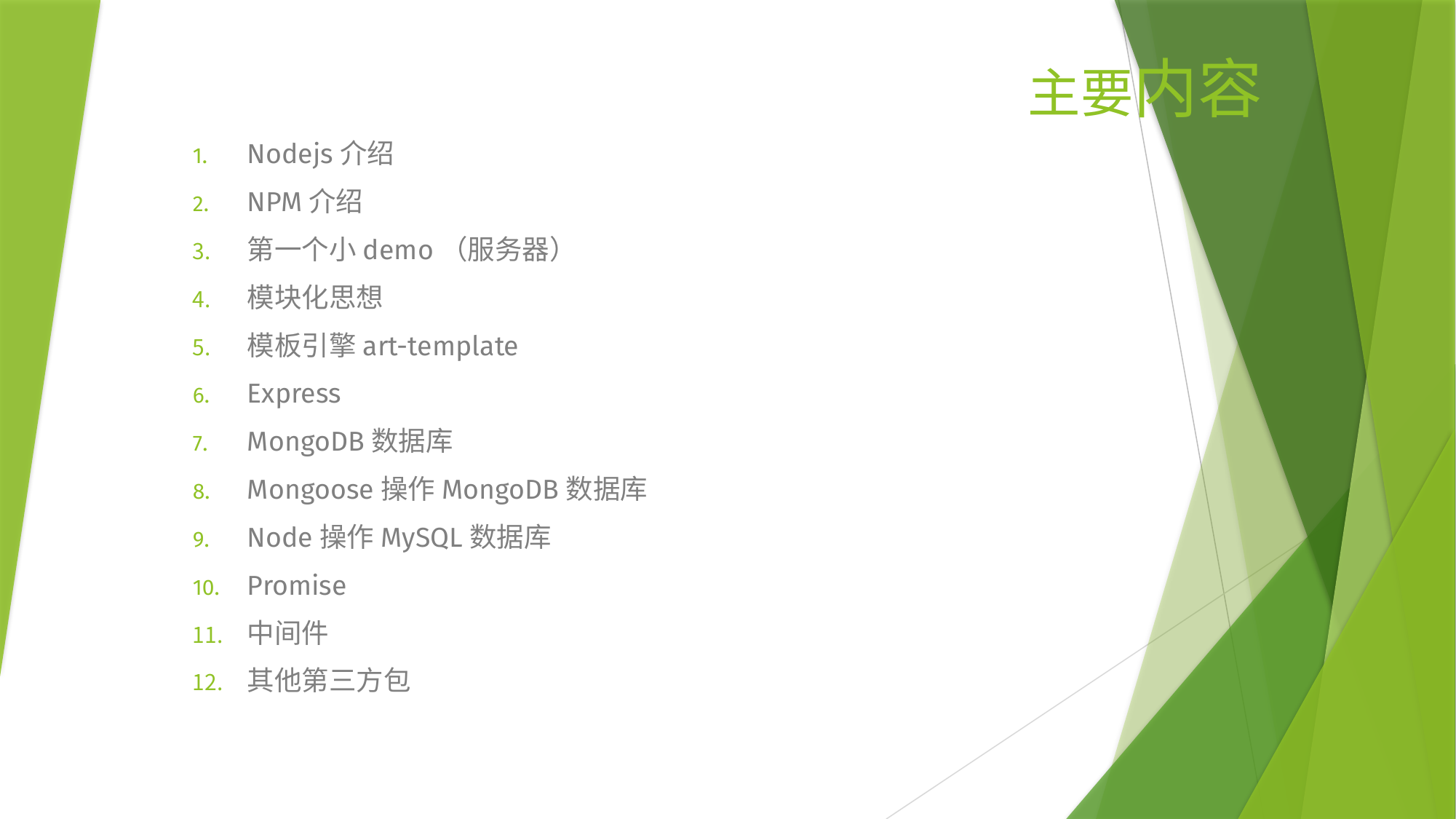

# 主要内容
Nodejs介绍
NPM介绍
第一个小demo（服务器）
模块化思想
模板引擎art-template
Express
MongoDB数据库
Mongoose操作MongoDB数据库
Node操作MySQL数据库
Promise
中间件
其他第三方包